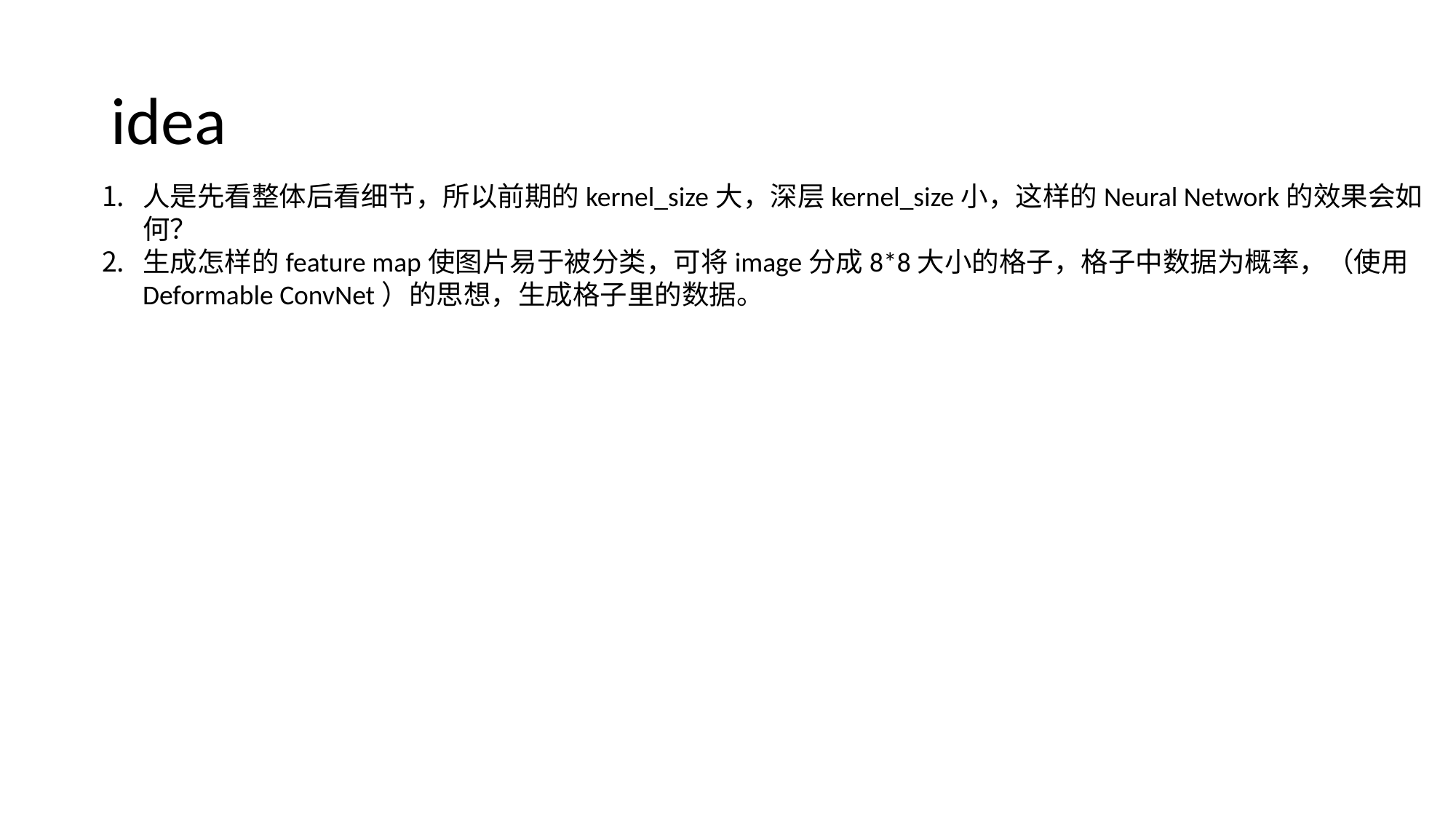

# idea
人是先看整体后看细节，所以前期的kernel_size大，深层kernel_size小，这样的Neural Network的效果会如何？
生成怎样的feature map使图片易于被分类，可将image分成8*8大小的格子，格子中数据为概率，（使用Deformable ConvNet）的思想，生成格子里的数据。